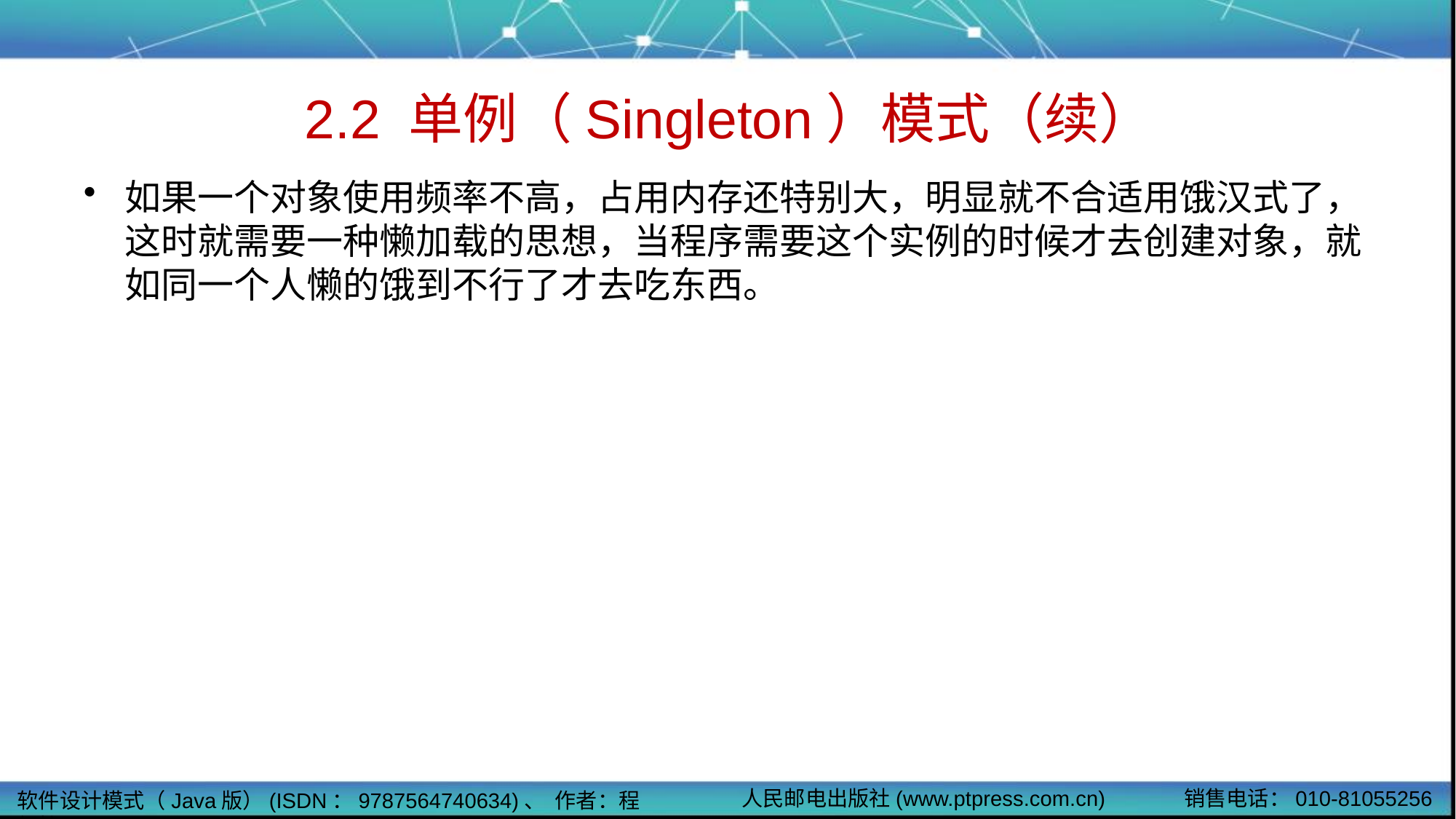

# 2.2 单例（Singleton）模式（续）
如果一个对象使用频率不高，占用内存还特别大，明显就不合适用饿汉式了，这时就需要一种懒加载的思想，当程序需要这个实例的时候才去创建对象，就如同一个人懒的饿到不行了才去吃东西。
人民邮电出版社(www.ptpress.com.cn)
销售电话：010-81055256
软件设计模式（Java版）(ISDN：9787564740634)、  作者：程细柱